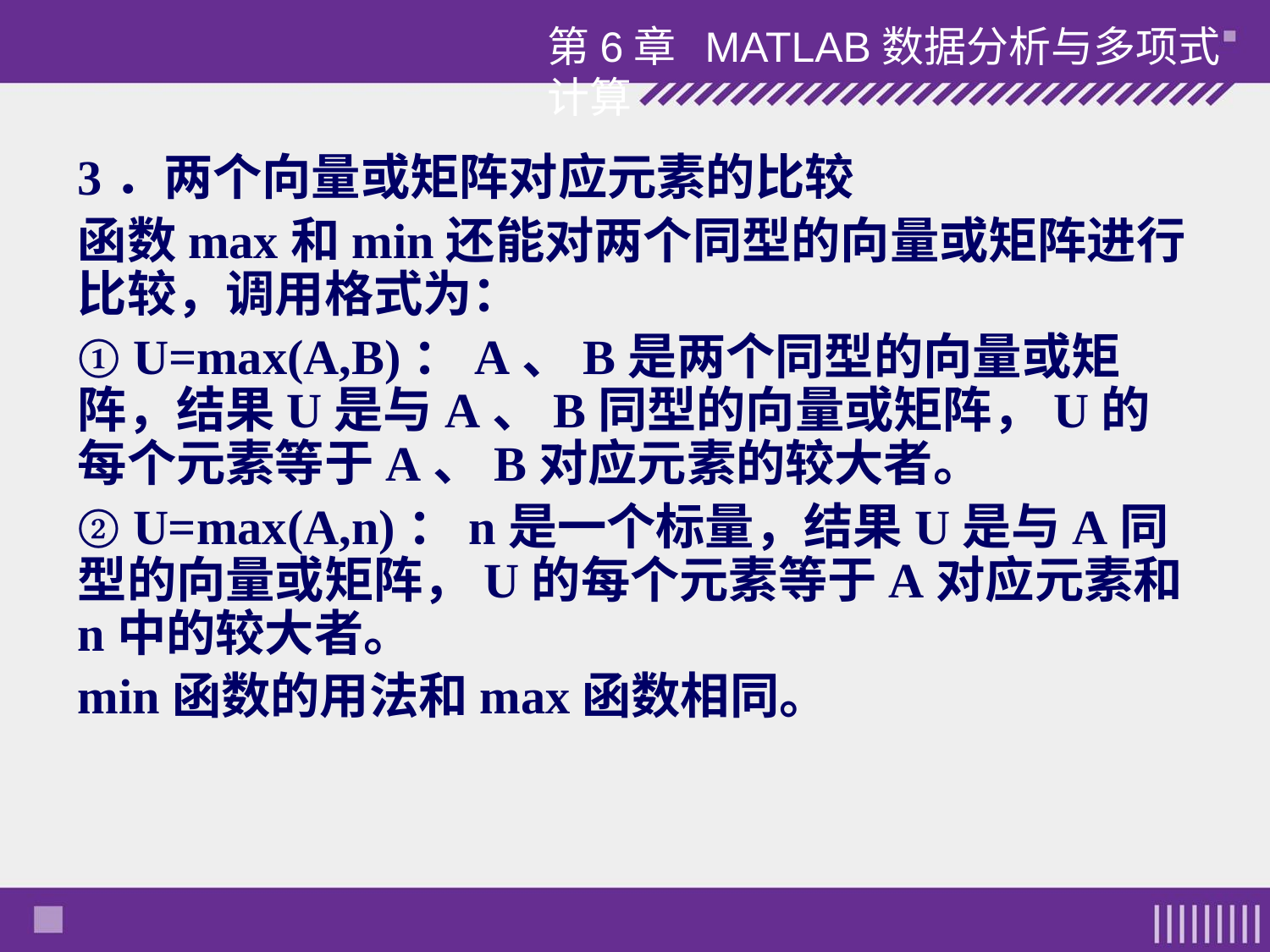

第6章  MATLAB数据分析与多项式计算
3．两个向量或矩阵对应元素的比较
函数max和min还能对两个同型的向量或矩阵进行比较，调用格式为：
① U=max(A,B)：A、B是两个同型的向量或矩阵，结果U是与A、B同型的向量或矩阵，U的每个元素等于A、B对应元素的较大者。
② U=max(A,n)：n是一个标量，结果U是与A同型的向量或矩阵，U的每个元素等于A对应元素和n中的较大者。
min函数的用法和max函数相同。